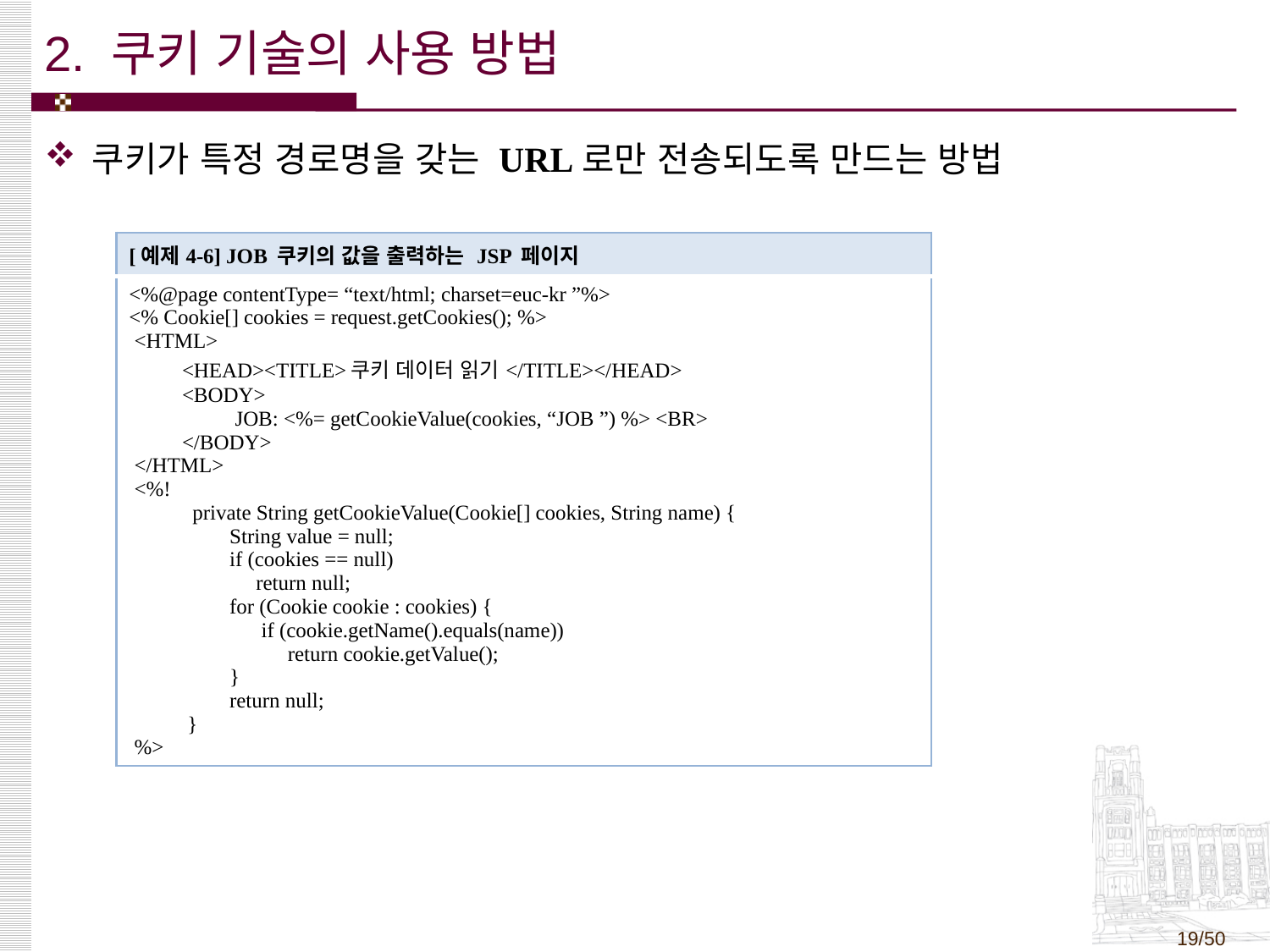

# 2. 쿠키 기술의 사용 방법
쿠키가 특정 경로명을 갖는 URL로만 전송되도록 만드는 방법

| [예제4-6] JOB 쿠키의 값을 출력하는 JSP 페이지 |
| --- |
| <%@page contentType= “text/html; charset=euc-kr ”%> <% Cookie[] cookies = request.getCookies(); %> <HTML> <HEAD><TITLE>쿠키 데이터 읽기</TITLE></HEAD> <BODY> JOB: <%= getCookieValue(cookies, “JOB ”) %> <BR> </BODY> </HTML> <%! private String getCookieValue(Cookie[] cookies, String name) { String value = null; if (cookies == null) return null; for (Cookie cookie : cookies) { if (cookie.getName().equals(name)) return cookie.getValue(); } return null; } %> |